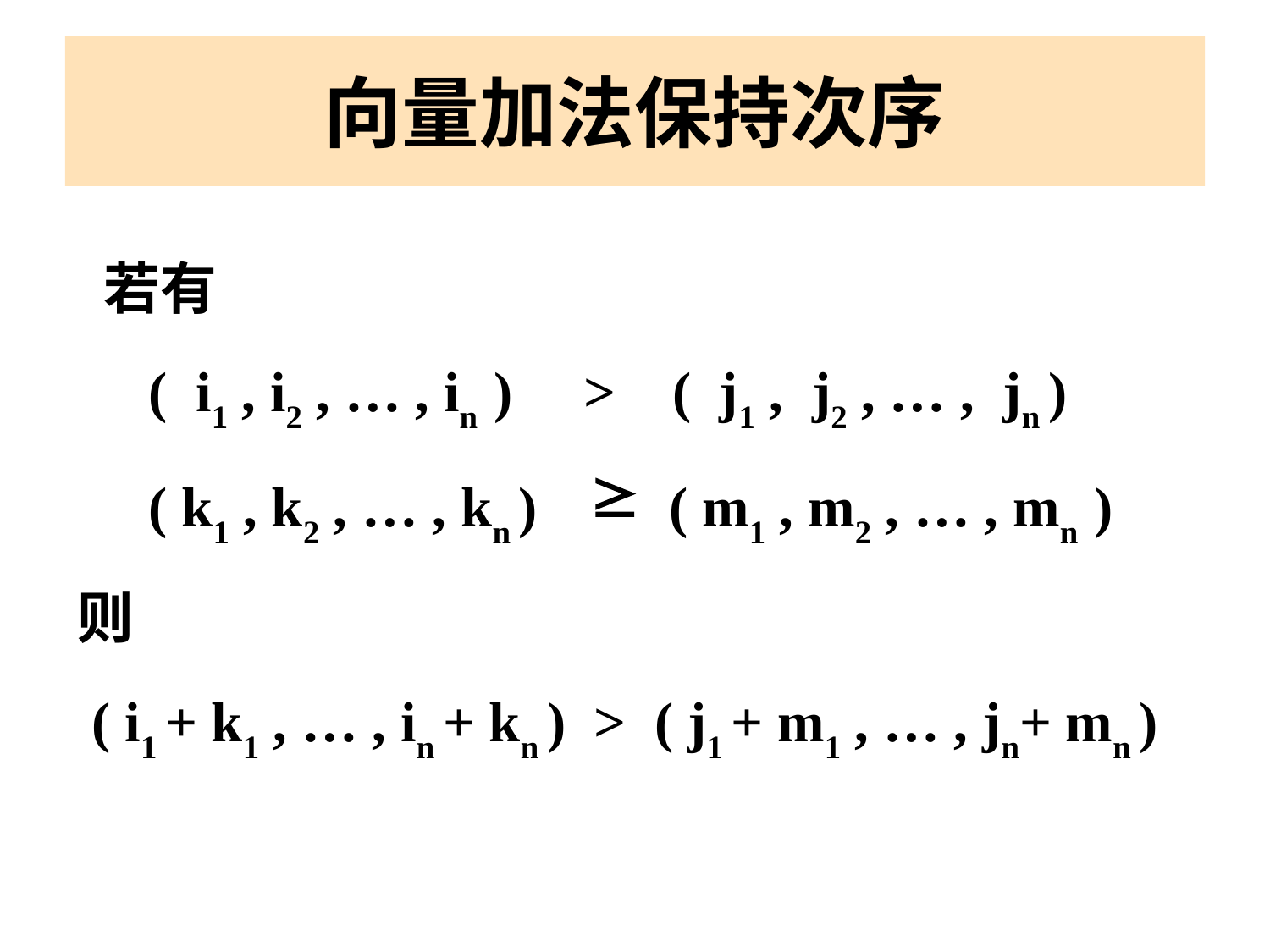

# 向量加法保持次序
 若有
     (  i1 , i2 , … , in  )     >    (  j1 ,  j2 , … ,  jn )
     ( k1 , k2 , … , kn )    >   ( m1 , m2 , … , mn  )
则
 ( i1 + k1 , … , in + kn )  >  ( j1 + m1 , … , jn+ mn )
≥